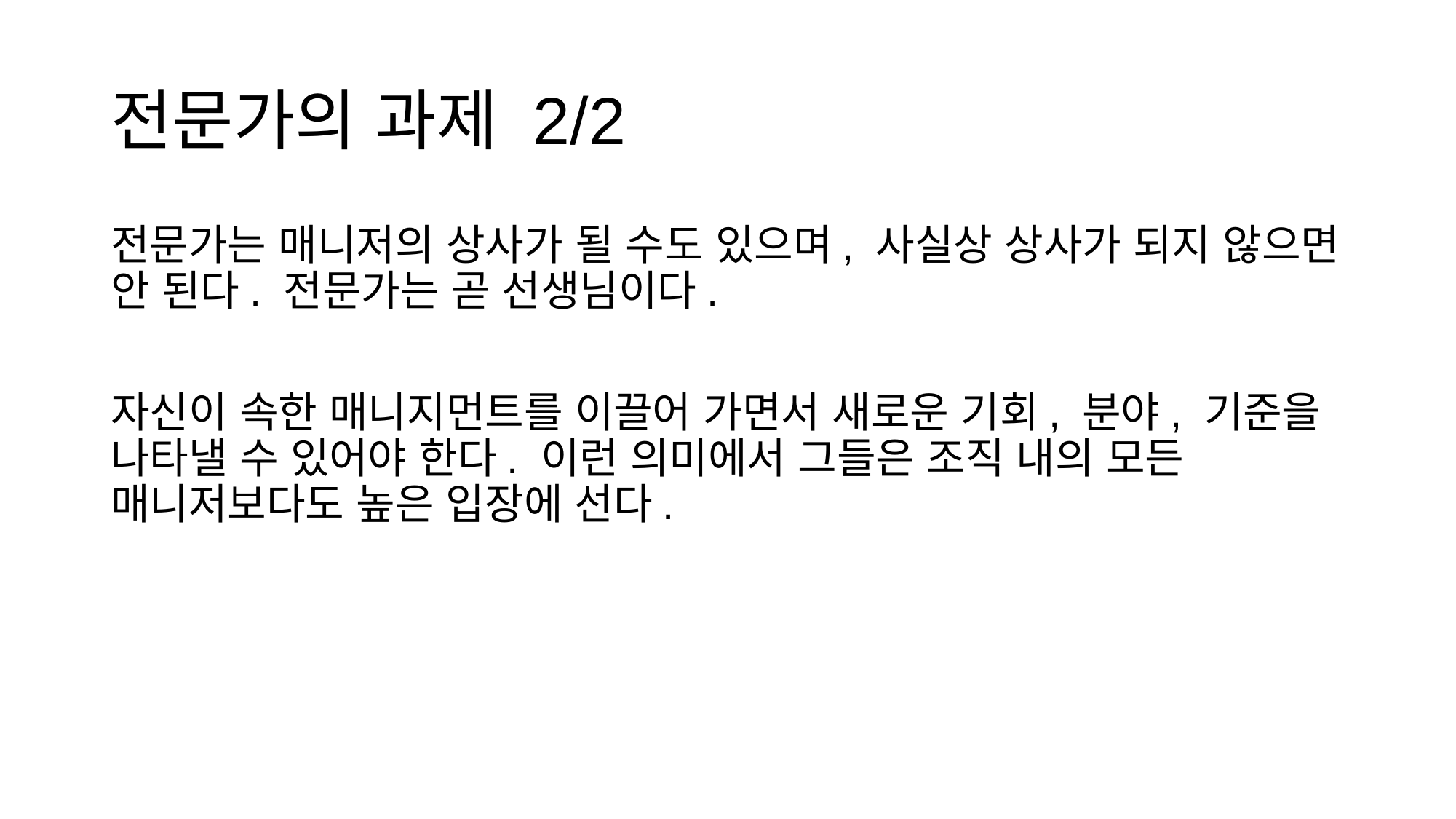

# 전문가의 과제 2/2
전문가는 매니저의 상사가 될 수도 있으며, 사실상 상사가 되지 않으면 안 된다. 전문가는 곧 선생님이다.

자신이 속한 매니지먼트를 이끌어 가면서 새로운 기회, 분야, 기준을 나타낼 수 있어야 한다. 이런 의미에서 그들은 조직 내의 모든 매니저보다도 높은 입장에 선다.